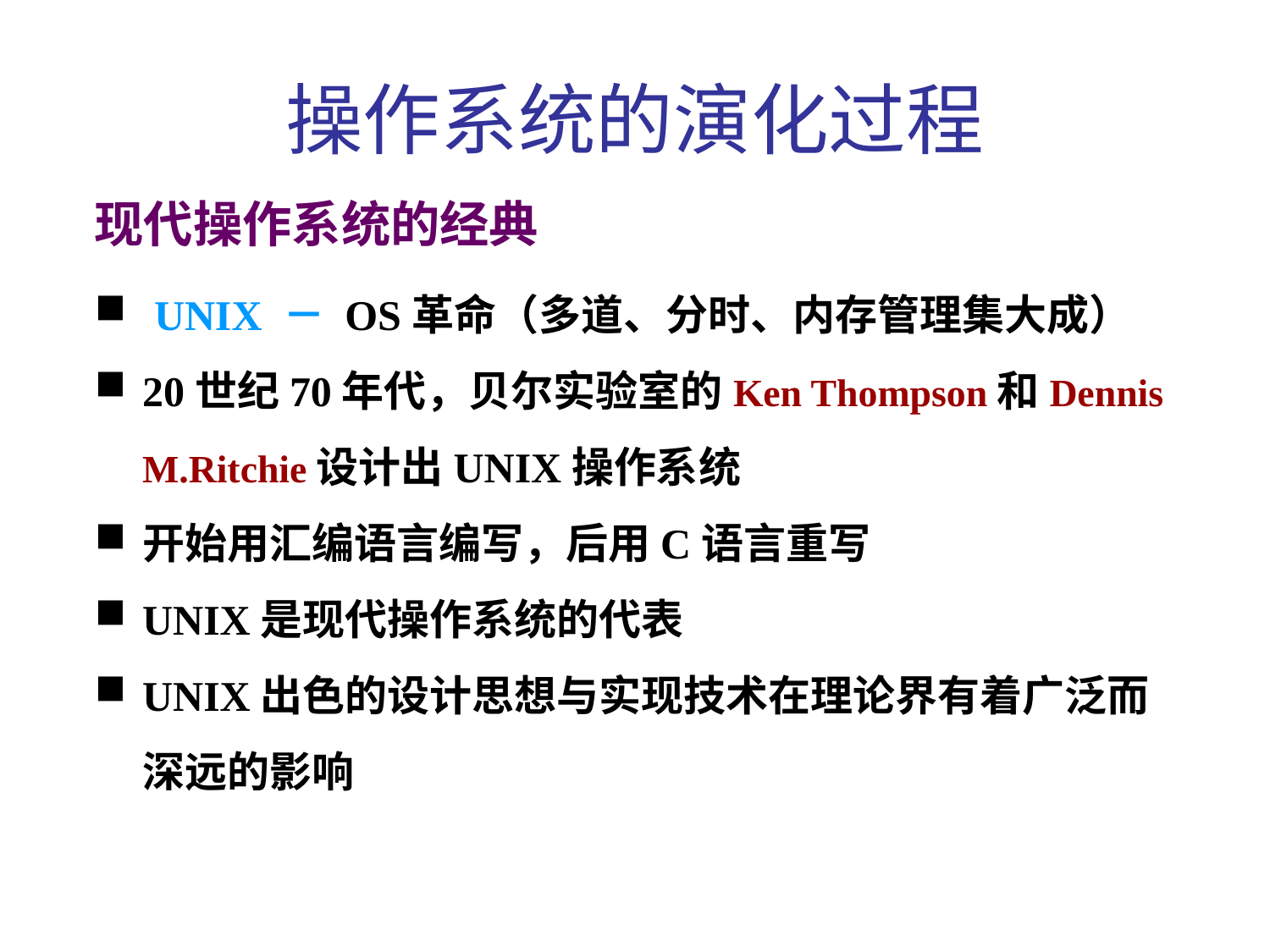

操作系统的演化过程
现代操作系统的经典
 UNIX － OS革命（多道、分时、内存管理集大成）
20世纪70年代，贝尔实验室的Ken Thompson和Dennis M.Ritchie设计出UNIX操作系统
开始用汇编语言编写，后用C语言重写
UNIX是现代操作系统的代表
UNIX出色的设计思想与实现技术在理论界有着广泛而深远的影响